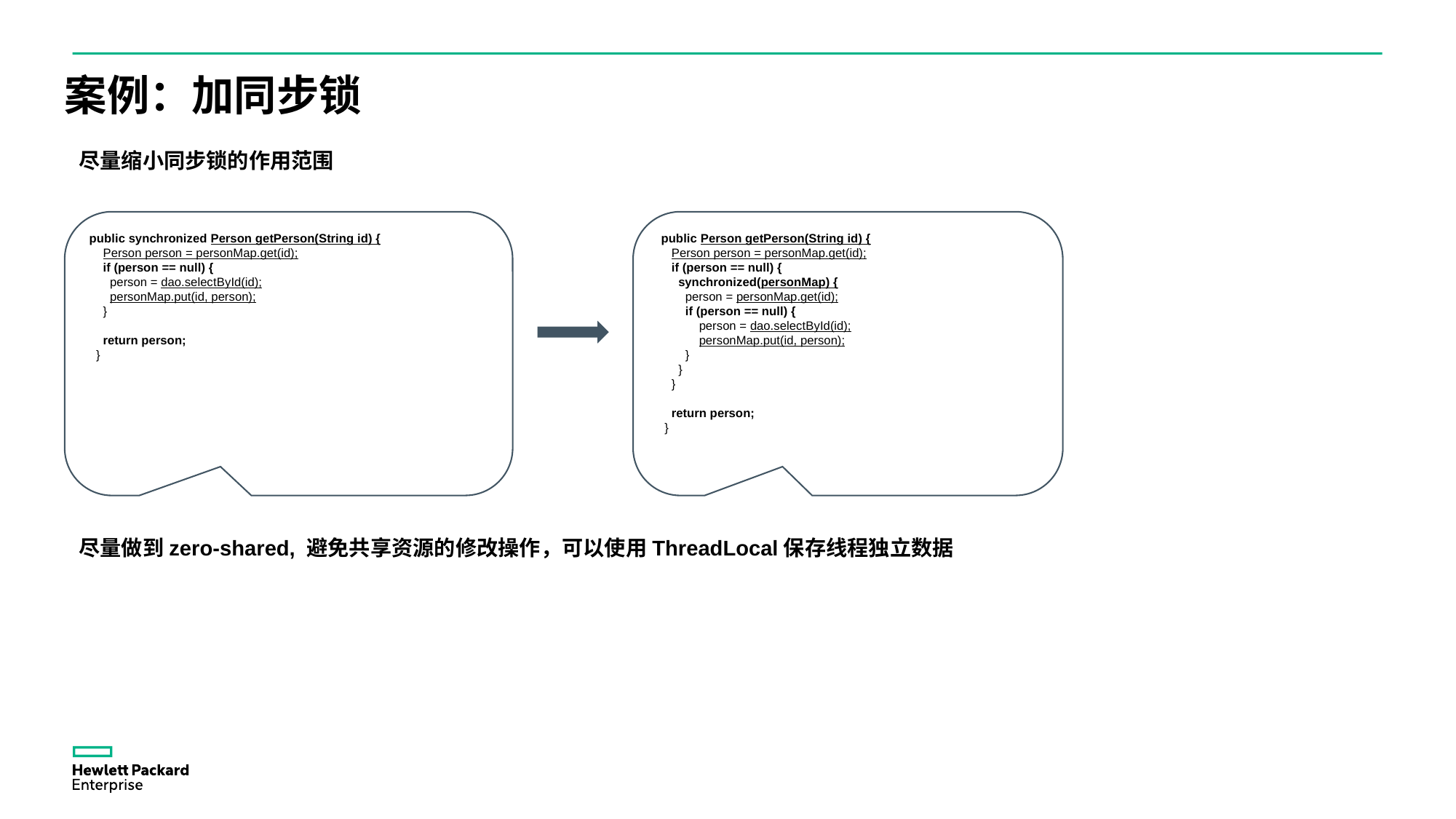

案例：加同步锁
尽量缩小同步锁的作用范围
public synchronized Person getPerson(String id) {
    Person person = personMap.get(id);
    if (person == null) {
      person = dao.selectById(id);
      personMap.put(id, person);
    }

    return person;
  }
 public Person getPerson(String id) {
    Person person = personMap.get(id);
    if (person == null) {
      synchronized(personMap) {
        person = personMap.get(id);
        if (person == null) {
            person = dao.selectById(id);
            personMap.put(id, person);
        }
      }
    }

    return person;
  }

尽量做到zero-shared, 避免共享资源的修改操作，可以使用ThreadLocal保存线程独立数据